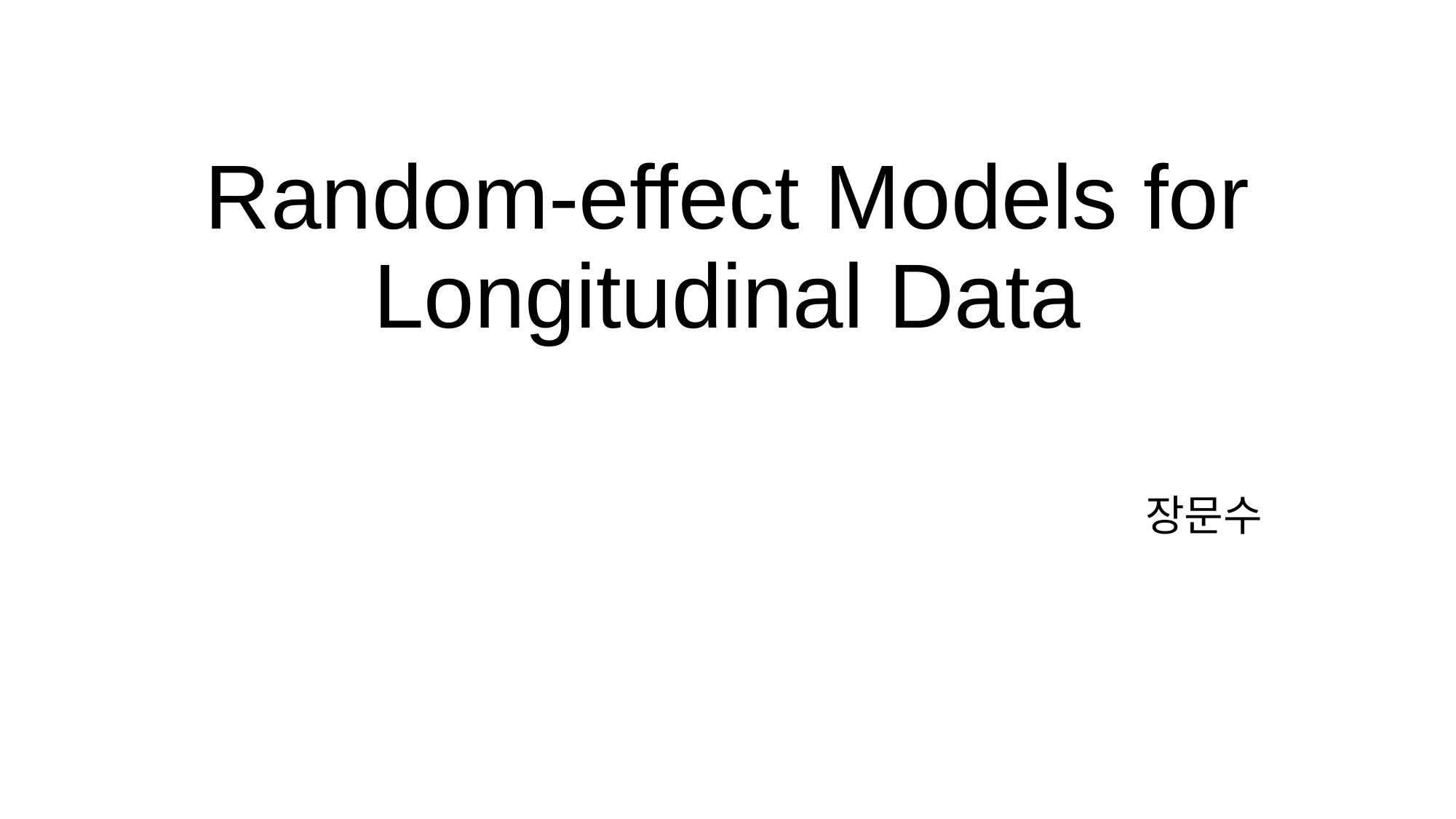

# Random-effect Models for Longitudinal Data

장문수